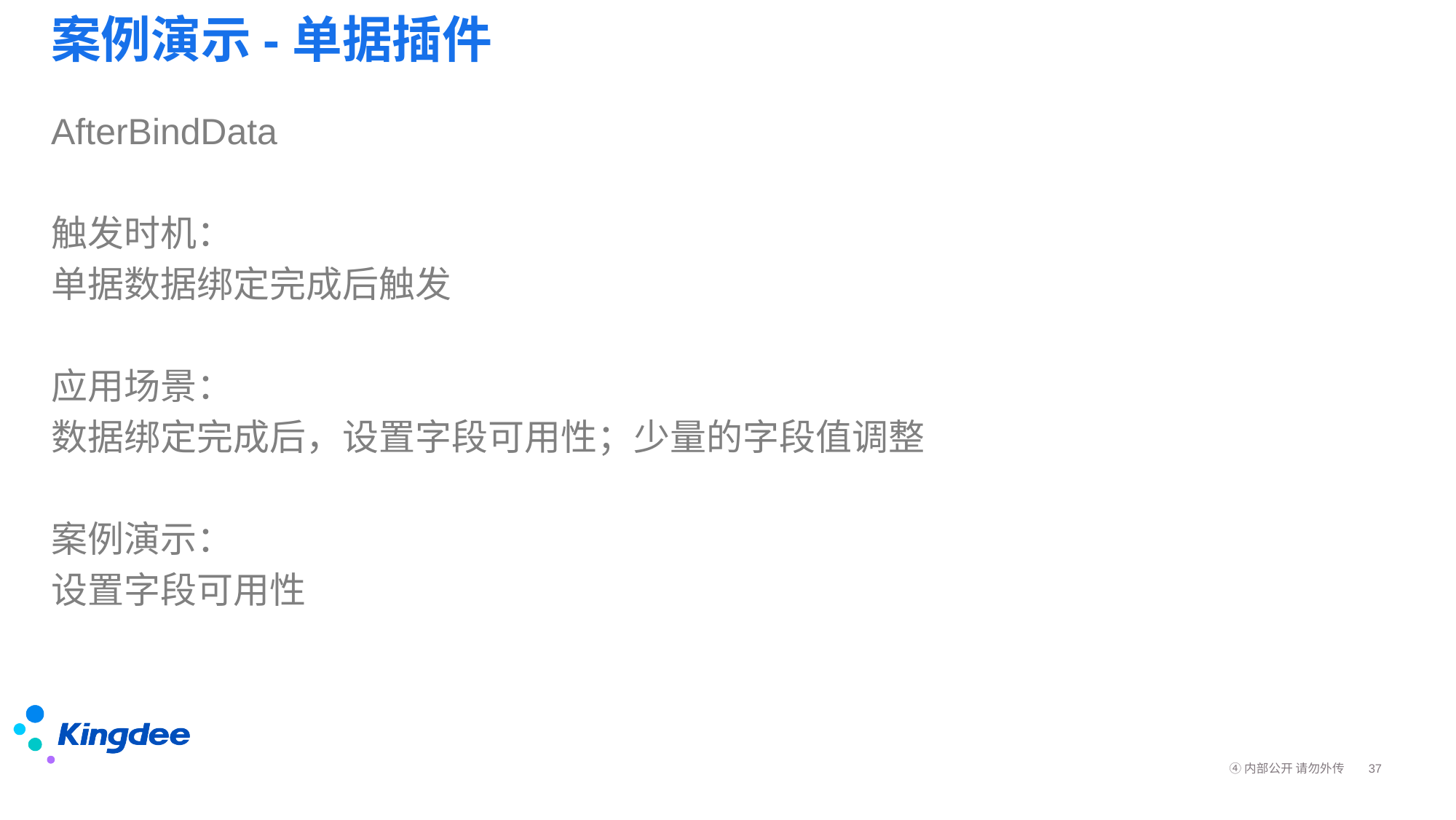

# 案例演示-单据插件
AfterBindData

触发时机：
单据数据绑定完成后触发

应用场景：
数据绑定完成后，设置字段可用性；少量的字段值调整

案例演示：
设置字段可用性